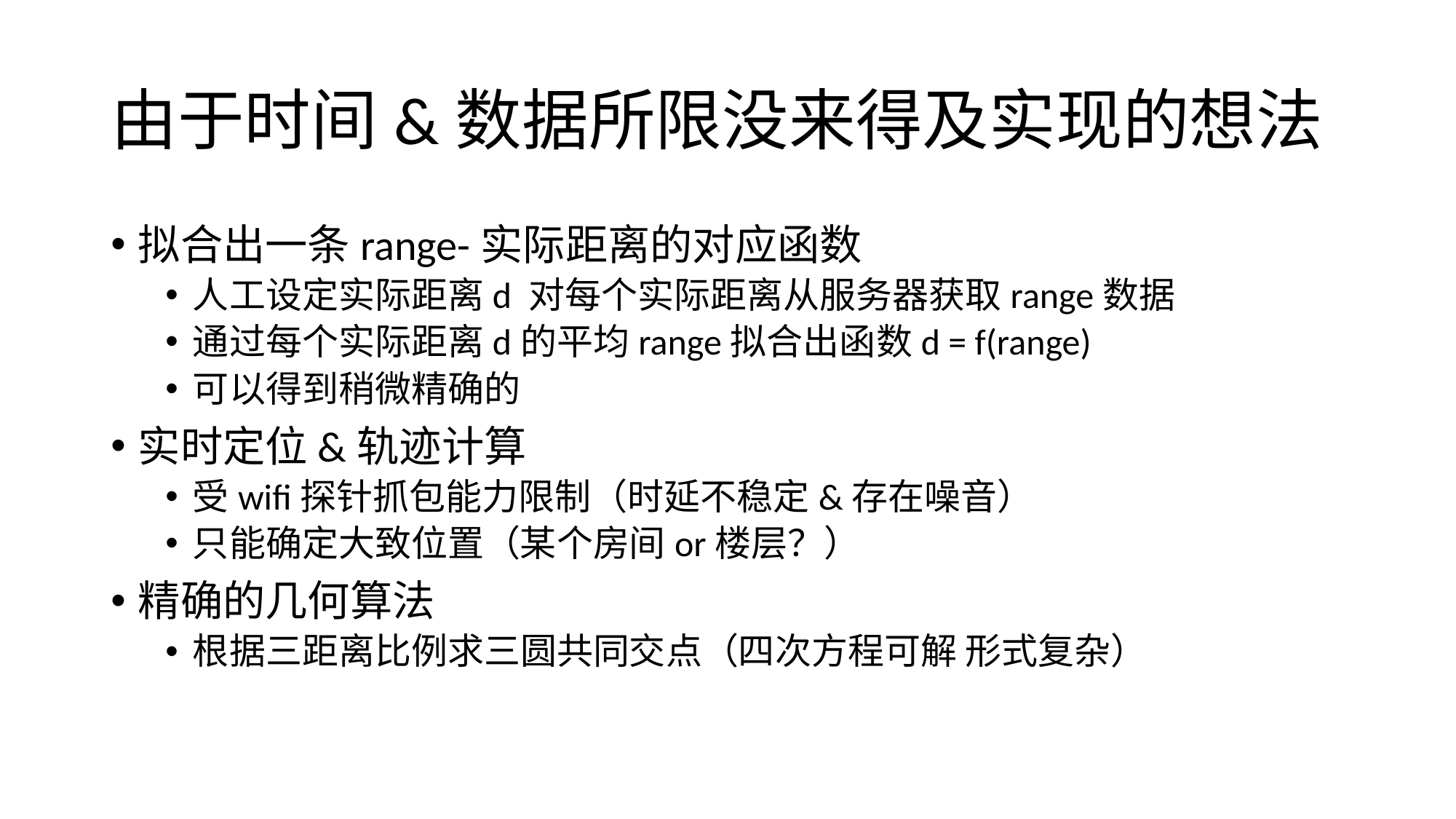

# 由于时间&数据所限没来得及实现的想法
拟合出一条range-实际距离的对应函数
人工设定实际距离d 对每个实际距离从服务器获取range数据
通过每个实际距离d的平均range拟合出函数d = f(range)
可以得到稍微精确的
实时定位&轨迹计算
受wifi探针抓包能力限制（时延不稳定&存在噪音）
只能确定大致位置（某个房间or楼层？）
精确的几何算法
根据三距离比例求三圆共同交点（四次方程可解 形式复杂）